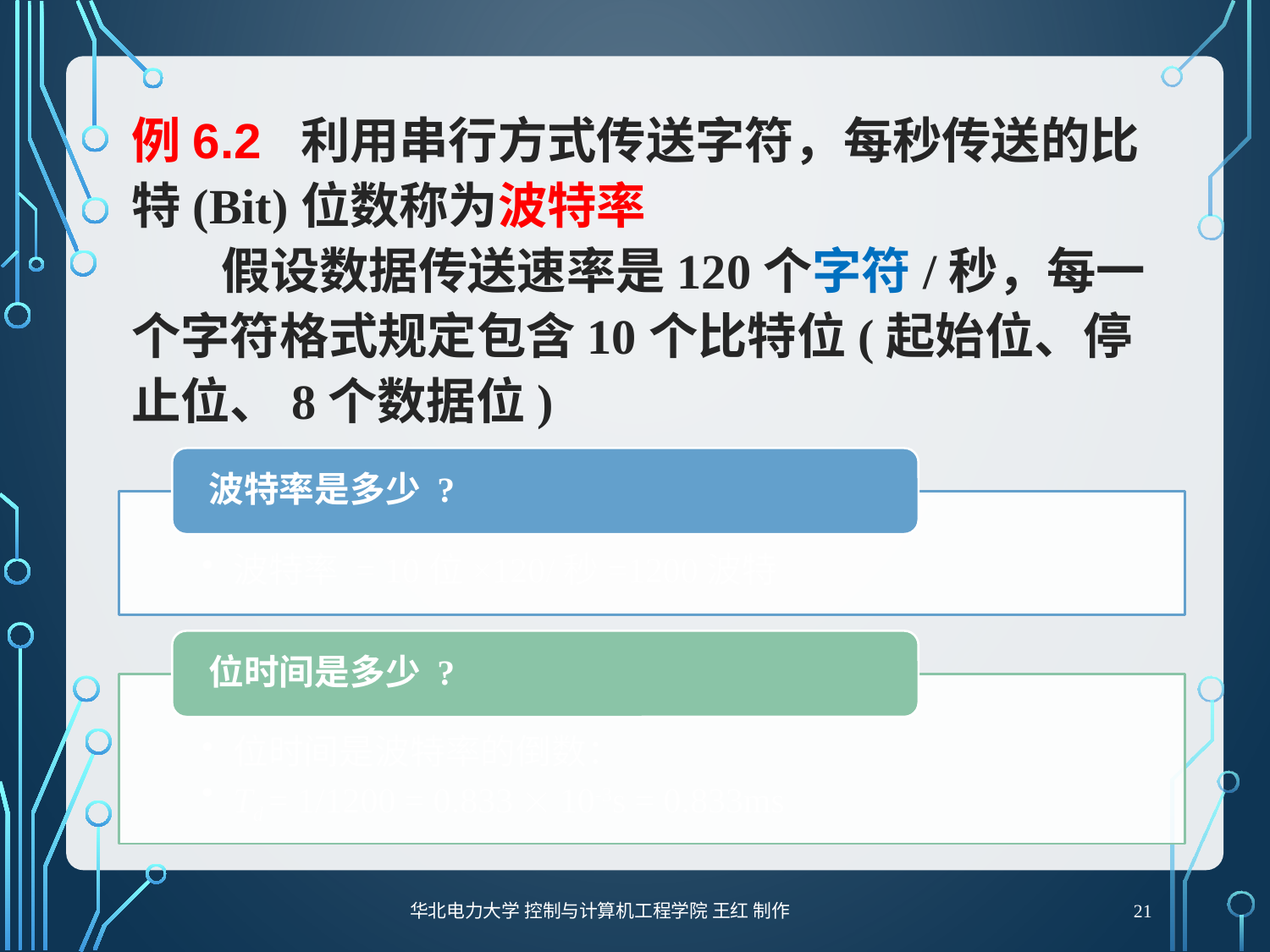

# 例6.2  利用串行方式传送字符，每秒传送的比特(Bit)位数称为波特率 假设数据传送速率是120个字符/秒，每一个字符格式规定包含10个比特位(起始位、停止位、8个数据位)
波特率 = 10位×120/秒=1200波特
波特率是多少 ?
位时间是波特率的倒数：
Td = 1/1200 = 0.833 × 10-3s = 0.833ms
位时间是多少 ?
21
华北电力大学 控制与计算机工程学院 王红 制作